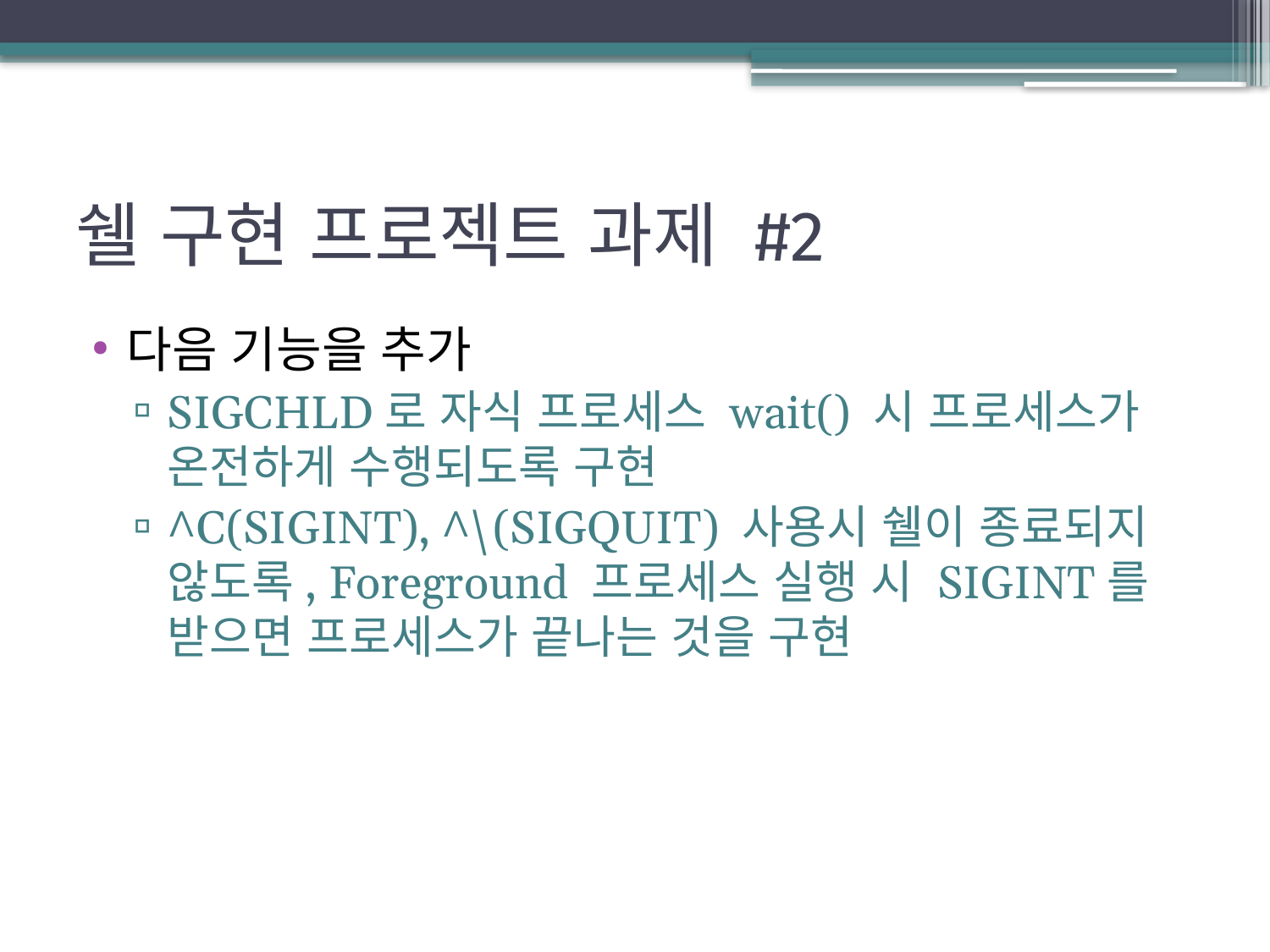

# 쉘 구현 프로젝트 과제 #2
다음 기능을 추가
SIGCHLD로 자식 프로세스 wait() 시 프로세스가 온전하게 수행되도록 구현
^C(SIGINT), ^\(SIGQUIT) 사용시 쉘이 종료되지 않도록, Foreground 프로세스 실행 시 SIGINT를 받으면 프로세스가 끝나는 것을 구현